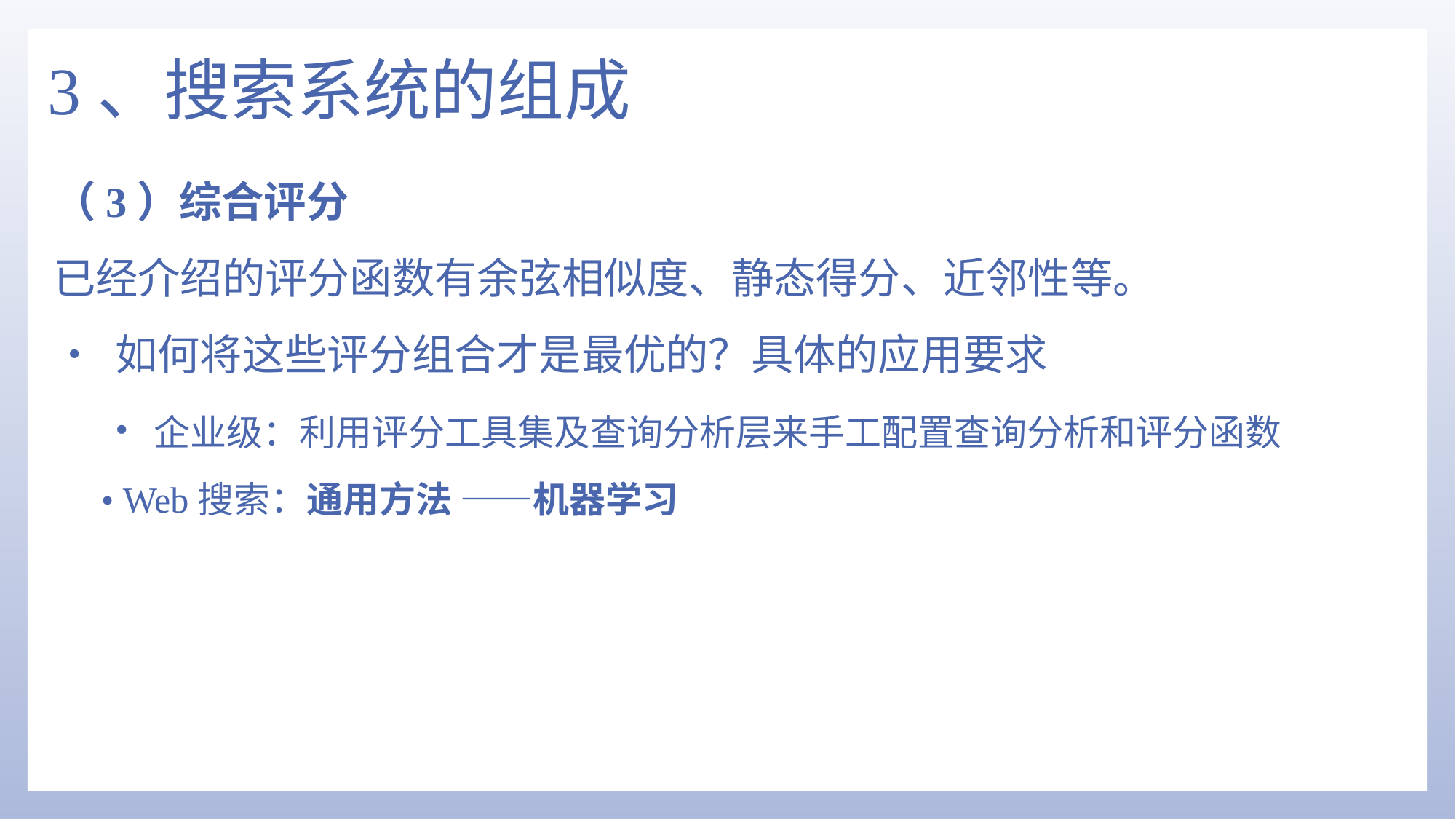

# 3、搜索系统的组成
（3）综合评分
已经介绍的评分函数有余弦相似度、静态得分、近邻性等。
• 如何将这些评分组合才是最优的？具体的应用要求
•企业级：利用评分工具集及查询分析层来手工配置查询分析和评分函数
• Web搜索：通用方法 ——机器学习